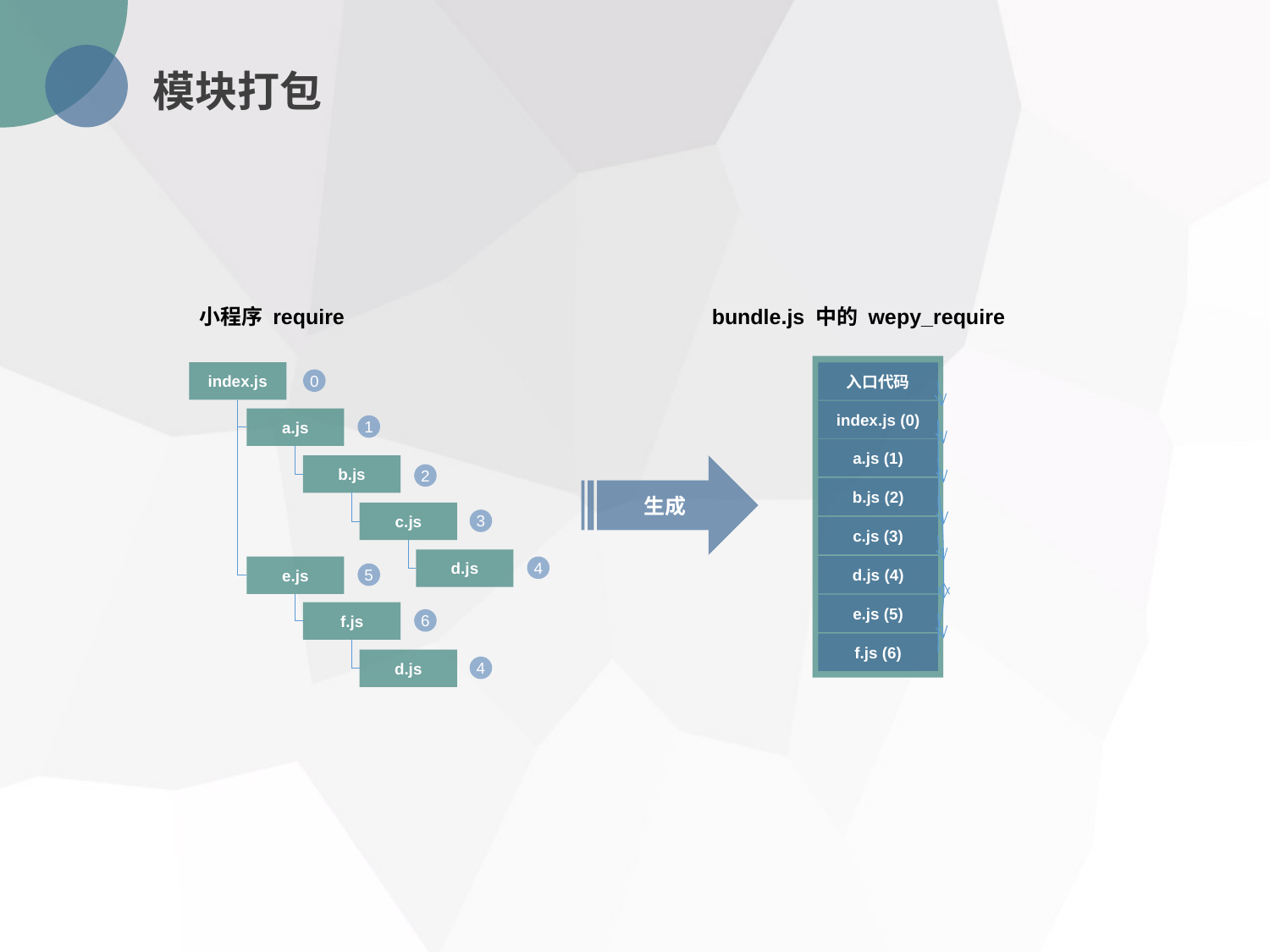

模块打包
小程序 require
bundle.js 中的 wepy_require
入口代码
入口代码

index.js (0)

a.js (1)
生成

b.js (2)

c.js (3)

d.js (4)

e.js (5)

f.js (6)
index.js
a.js
b.js
c.js
d.js
e.js
f.js
d.js
0
1
2
3
4
5
6
4